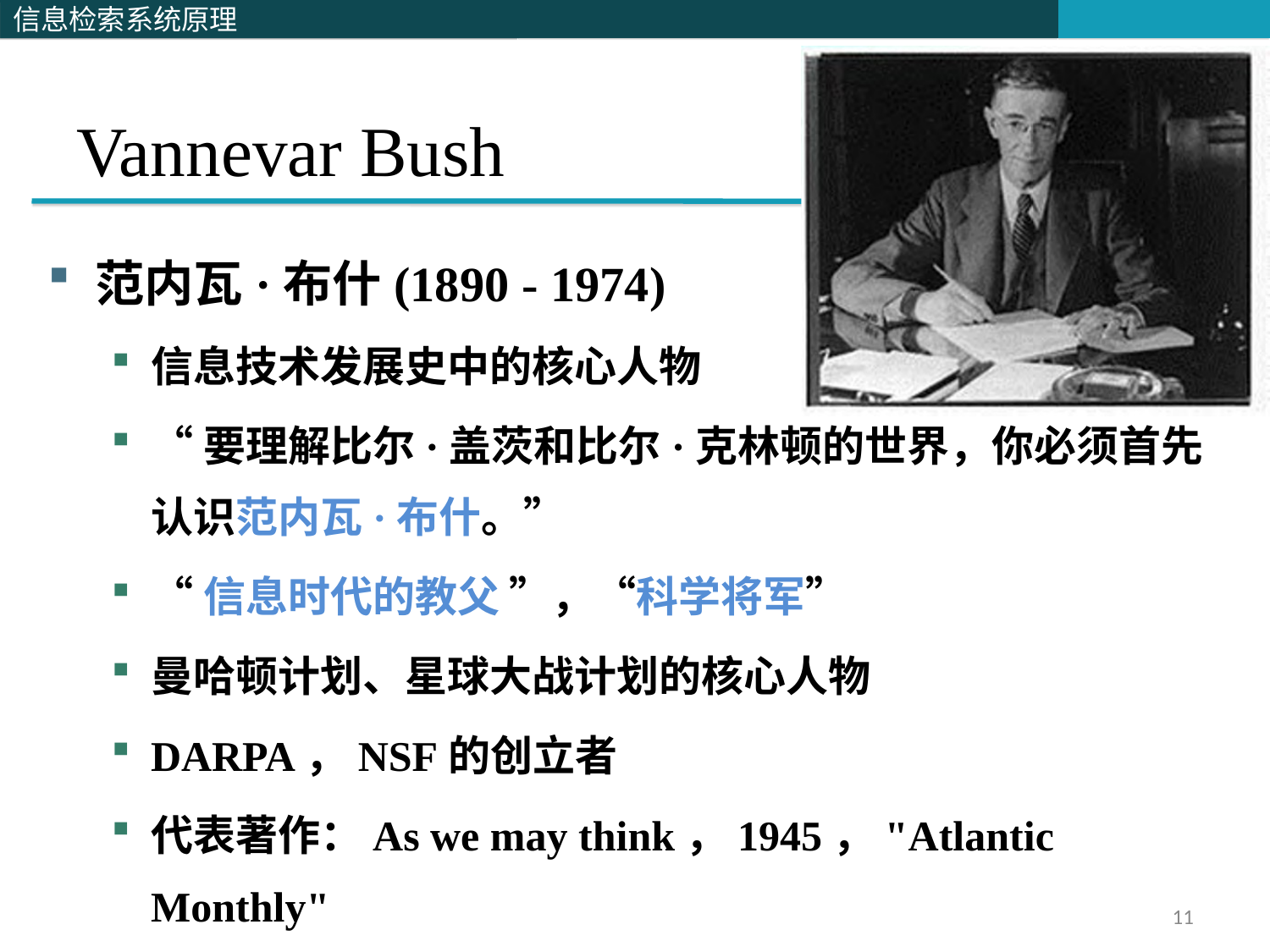

# Vannevar Bush

范内瓦·布什(1890 - 1974)
信息技术发展史中的核心人物
“要理解比尔·盖茨和比尔·克林顿的世界，你必须首先认识范内瓦·布什。”
“信息时代的教父 ”，“科学将军”
曼哈顿计划、星球大战计划的核心人物
DARPA，NSF的创立者
代表著作：As we may think，1945，"Atlantic Monthly"

11